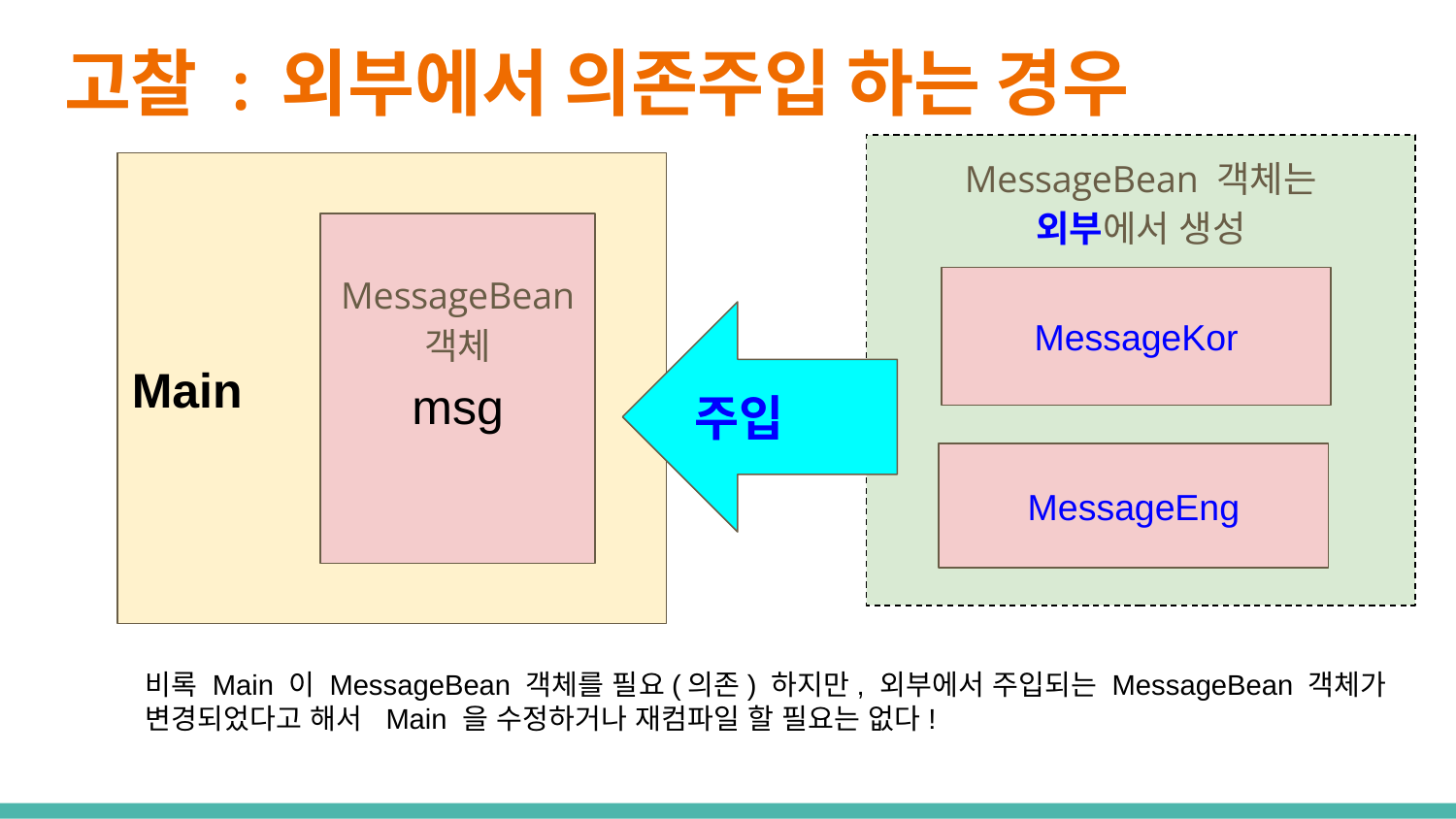

# 고찰 : 외부에서 의존주입 하는 경우
MessageBean 객체는
외부에서 생성
Main
MessageBean 객체
msg

MessageKor
주입
MessageEng
비록 Main 이 MessageBean 객체를 필요(의존) 하지만, 외부에서 주입되는 MessageBean 객체가 변경되었다고 해서  Main 을 수정하거나 재컴파일 할 필요는 없다!